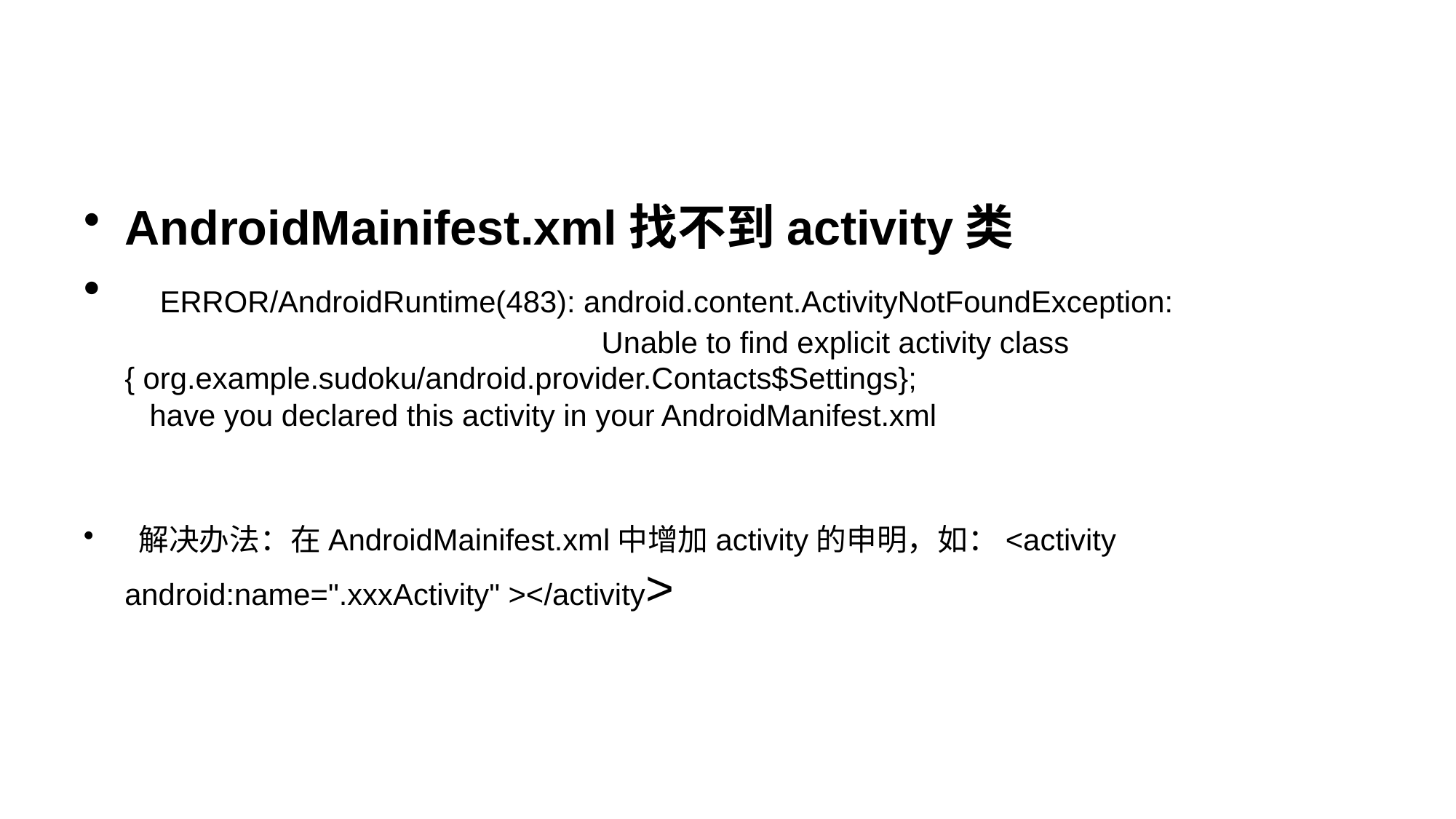

AndroidMainifest.xml找不到activity类
   ERROR/AndroidRuntime(483): android.content.ActivityNotFoundException:
                                                         Unable to find explicit activity class { org.example.sudoku/android.provider.Contacts$Settings};
   have you declared this activity in your AndroidManifest.xml

 解决办法：在AndroidMainifest.xml中增加activity的申明，如：<activity android:name=".xxxActivity" ></activity>